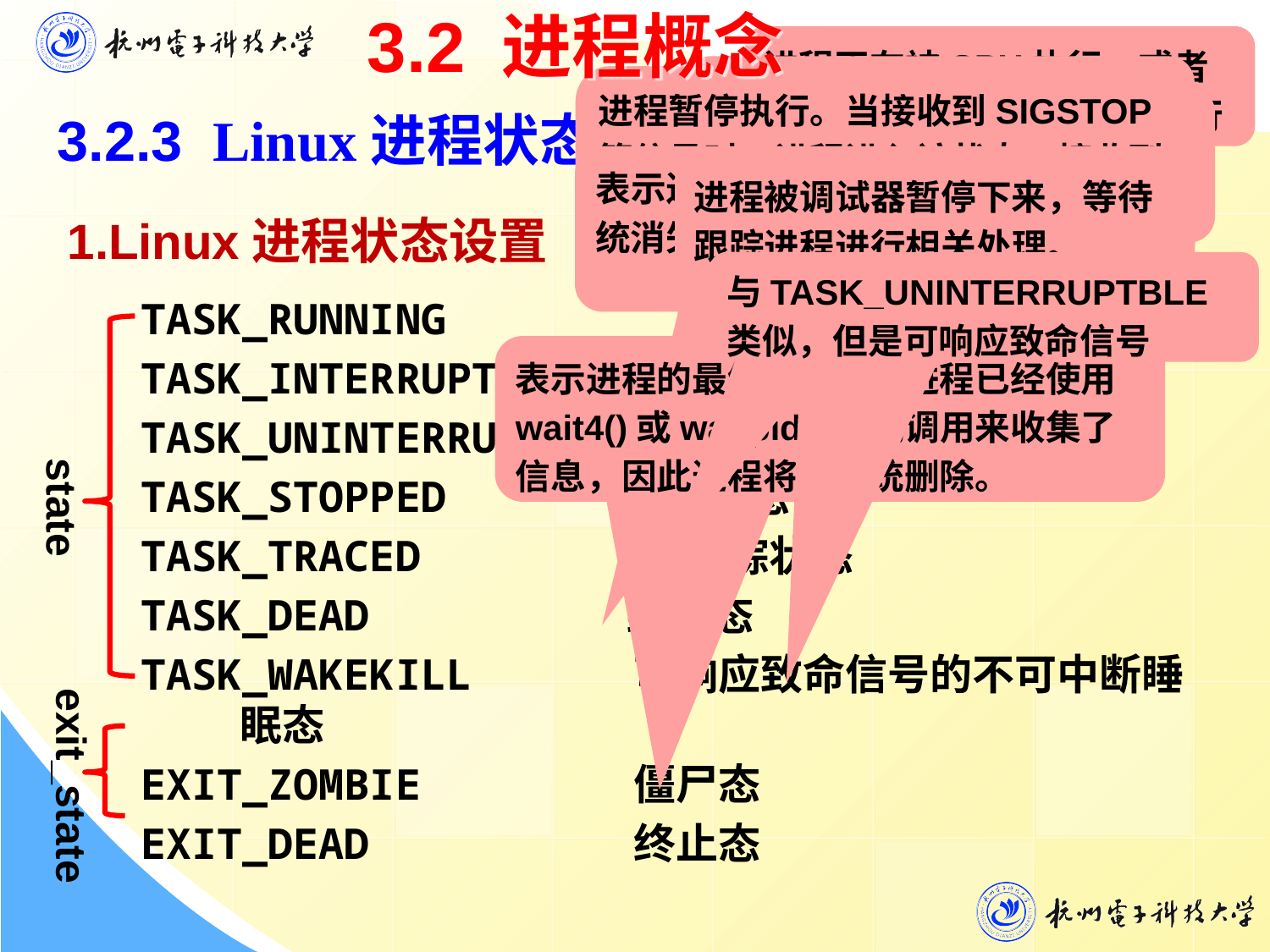

3.2 进程概念
进程正在被CPU执行，或者已经准备就绪，随时可以执行
处于等待中的进程，待等待条件为真时被唤醒，也可以被信号或者中断唤醒。
进程暂停执行。当接收到SIGSTOP等信号时，进程进入该状态，接收到SIGCONT信号后，进程重新回到TASK_RUNNING。
处于等待中的进程，待资源有效时唤醒，但不可以由其它进程通过信号(signal)或中断唤醒
3.2.3  Linux进程状态解析
表示进程的执行被终止，很快将从系统消失的状态。
进程被调试器暂停下来，等待跟踪进程进行相关处理。
1.Linux进程状态设置    2.6.24
与TASK_UNINTERRUPTBLE类似，但是可响应致命信号
TASK_RUNNING		  可执行状态
TASK_INTERRUPTIBLE	可中断睡眠状态
TASK_UNINTERRUPTIBLE	不可中断睡眠状态
TASK_STOPPED		暂停状态
TASK_TRACED          跟踪状态
TASK_DEAD              终止态
TASK_WAKEKILL      可响应致命信号的不可中断睡眠态
EXIT_ZOMBIE        僵尸态
EXIT_DEAD          终止态

表示进程的最终状态。父进程已经使用wait4()或waitpid()系统调用来收集了信息，因此进程将由系统删除。
state
exit_state